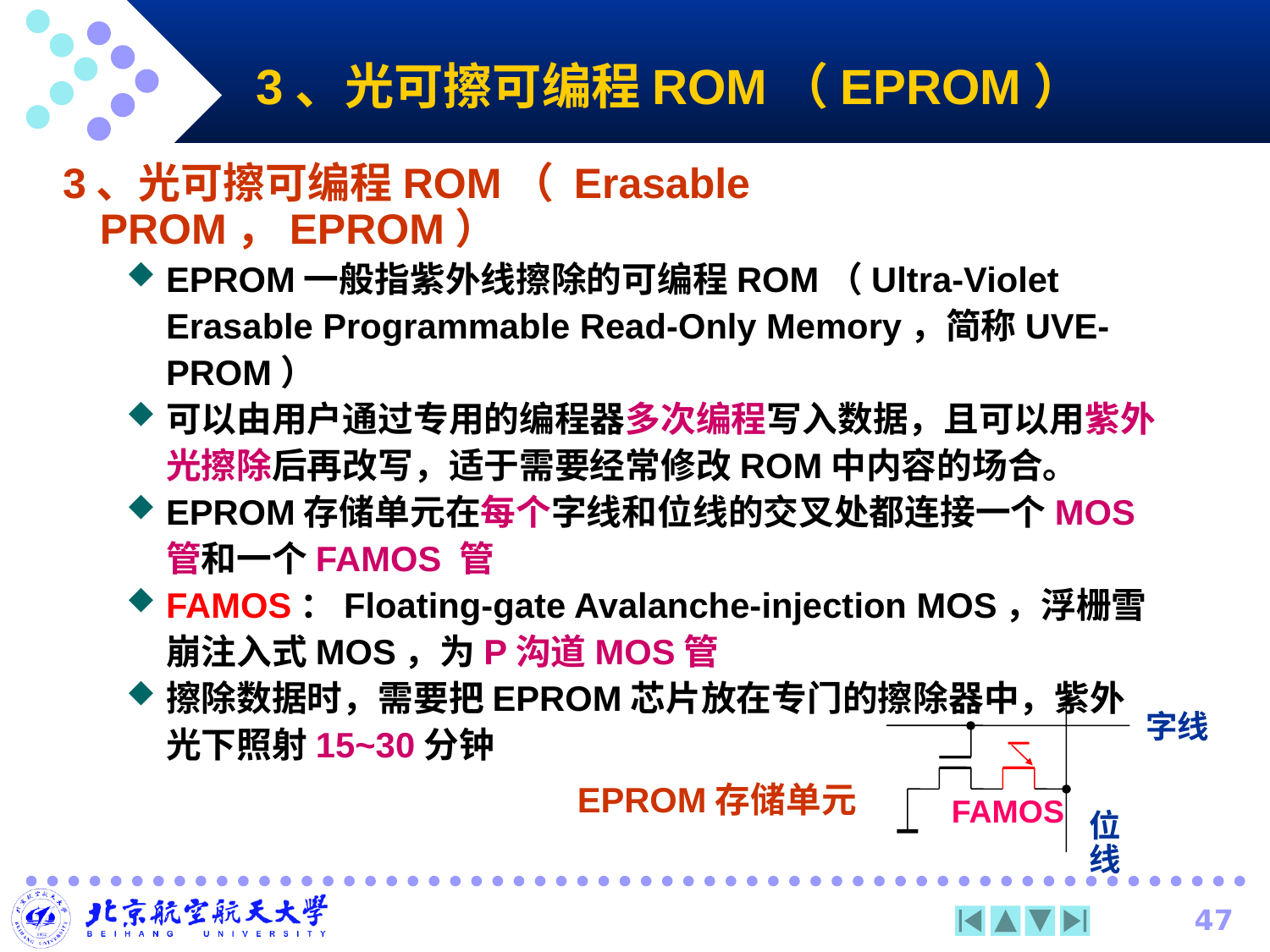

3、光可擦可编程ROM（EPROM）
3、光可擦可编程ROM（ Erasable PROM，EPROM）
EPROM一般指紫外线擦除的可编程ROM（Ultra-Violet Erasable Programmable Read-Only Memory，简称UVE-PROM）
可以由用户通过专用的编程器多次编程写入数据，且可以用紫外光擦除后再改写，适于需要经常修改ROM中内容的场合。
EPROM存储单元在每个字线和位线的交叉处都连接一个MOS管和一个FAMOS 管
FAMOS：Floating-gate Avalanche-injection MOS，浮栅雪崩注入式MOS，为P沟道MOS管
擦除数据时，需要把EPROM芯片放在专门的擦除器中，紫外光下照射15~30分钟

字线

FAMOS

位线

EPROM存储单元
47